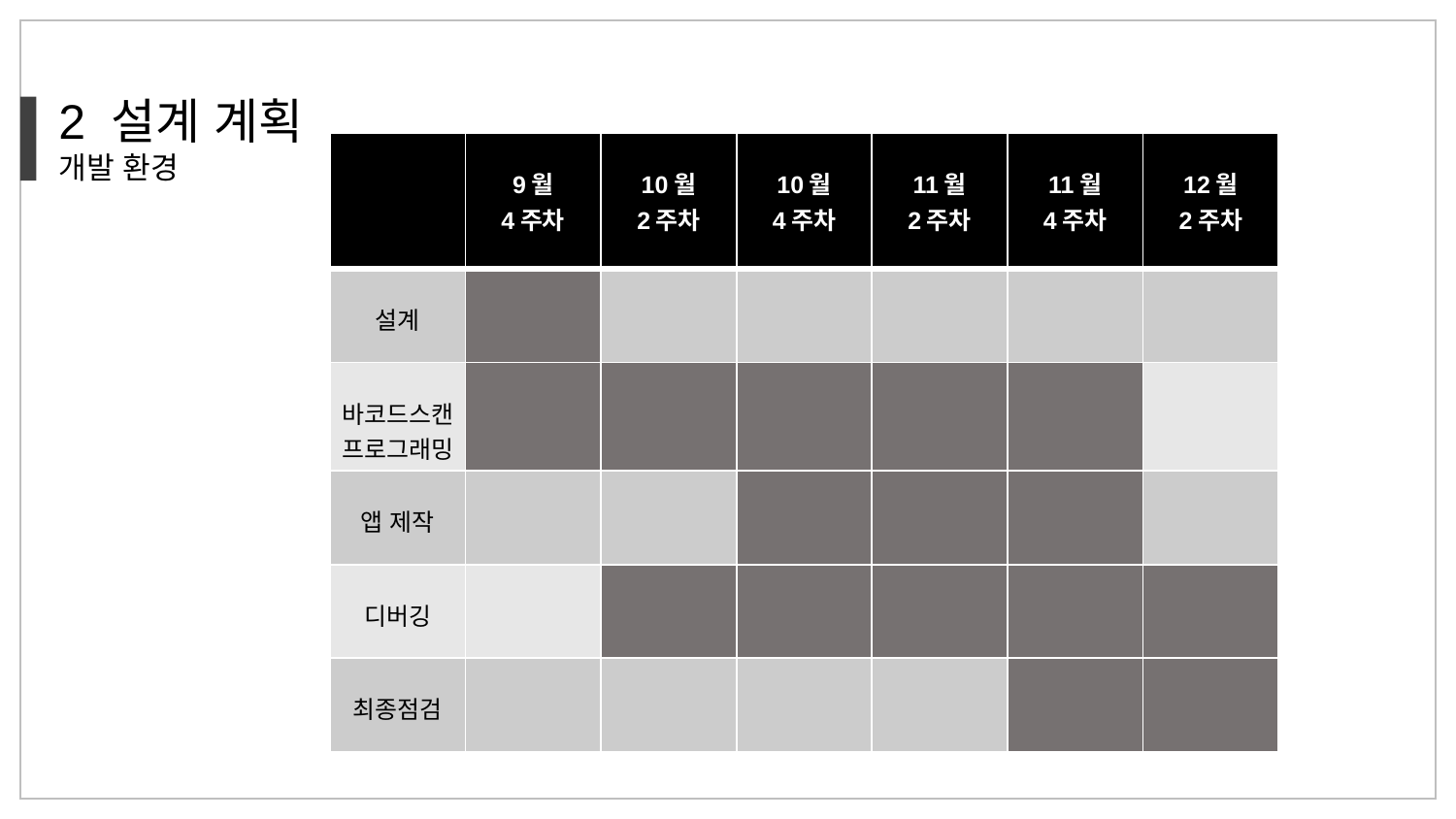

2 설계 계획
개발 환경

|  | 9월 4주차 | 10월 2주차 | 10월 4주차 | 11월 2주차 | 11월 4주차 | 12월 2주차 |
| --- | --- | --- | --- | --- | --- | --- |
| 설계 |  |  |  |  |  |  |
| 바코드스캔 프로그래밍 |  |  |  |  |  |  |
| 앱 제작 |  |  |  |  |  |  |
| 디버깅 |  |  |  |  |  |  |
| 최종점검 |  |  |  |  |  |  |